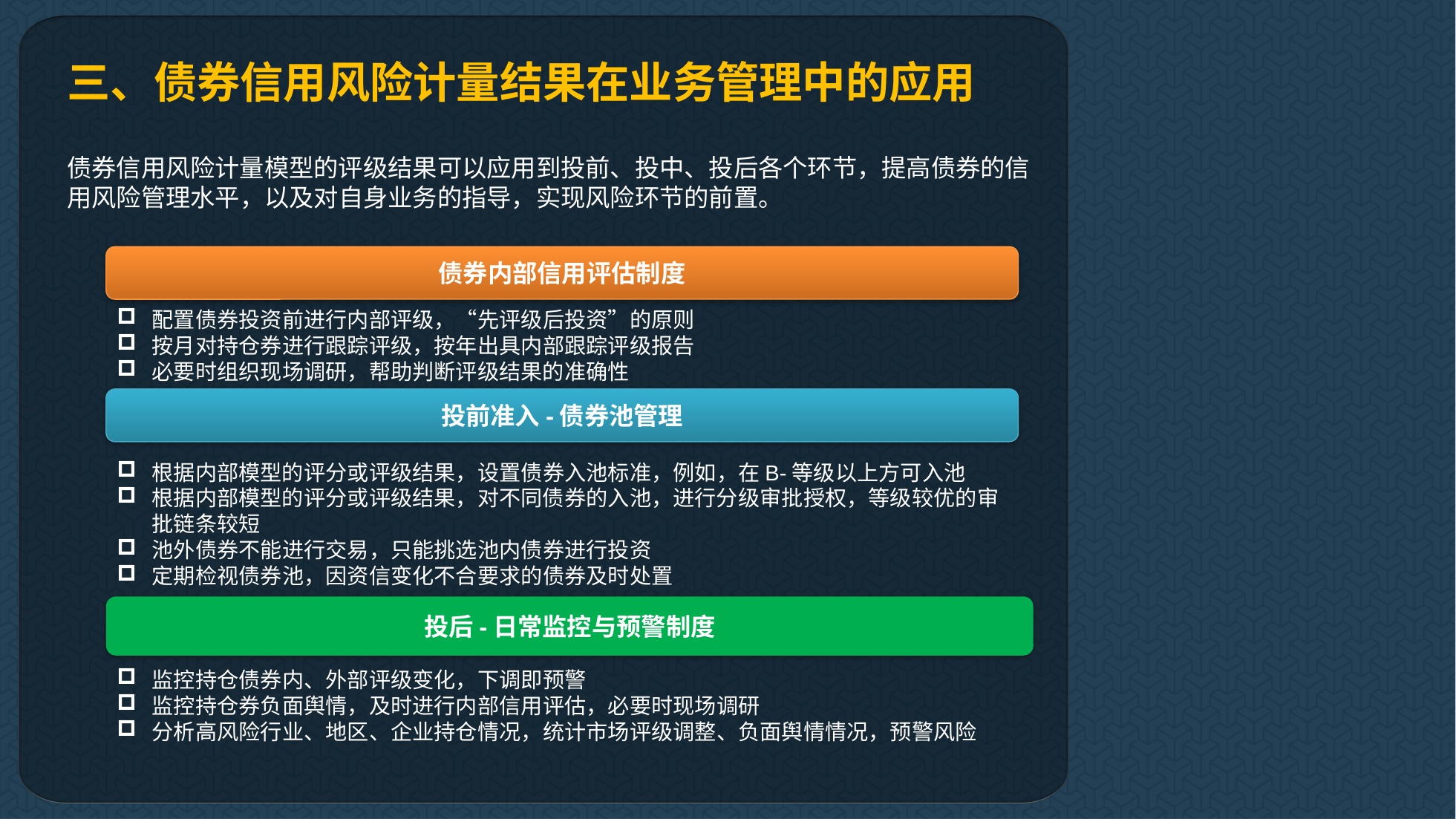

三、债券信用风险计量结果在业务管理中的应用
债券信用风险计量模型的评级结果可以应用到投前、投中、投后各个环节，提高债券的信用风险管理水平，以及对自身业务的指导，实现风险环节的前置。
债券内部信用评估制度
配置债券投资前进行内部评级，“先评级后投资”的原则
按月对持仓券进行跟踪评级，按年出具内部跟踪评级报告
必要时组织现场调研，帮助判断评级结果的准确性
投前准入-债券池管理
根据内部模型的评分或评级结果，设置债券入池标准，例如，在B-等级以上方可入池
根据内部模型的评分或评级结果，对不同债券的入池，进行分级审批授权，等级较优的审批链条较短
池外债券不能进行交易，只能挑选池内债券进行投资
定期检视债券池，因资信变化不合要求的债券及时处置
投后-日常监控与预警制度
监控持仓债券内、外部评级变化，下调即预警
监控持仓券负面舆情，及时进行内部信用评估，必要时现场调研
分析高风险行业、地区、企业持仓情况，统计市场评级调整、负面舆情情况，预警风险